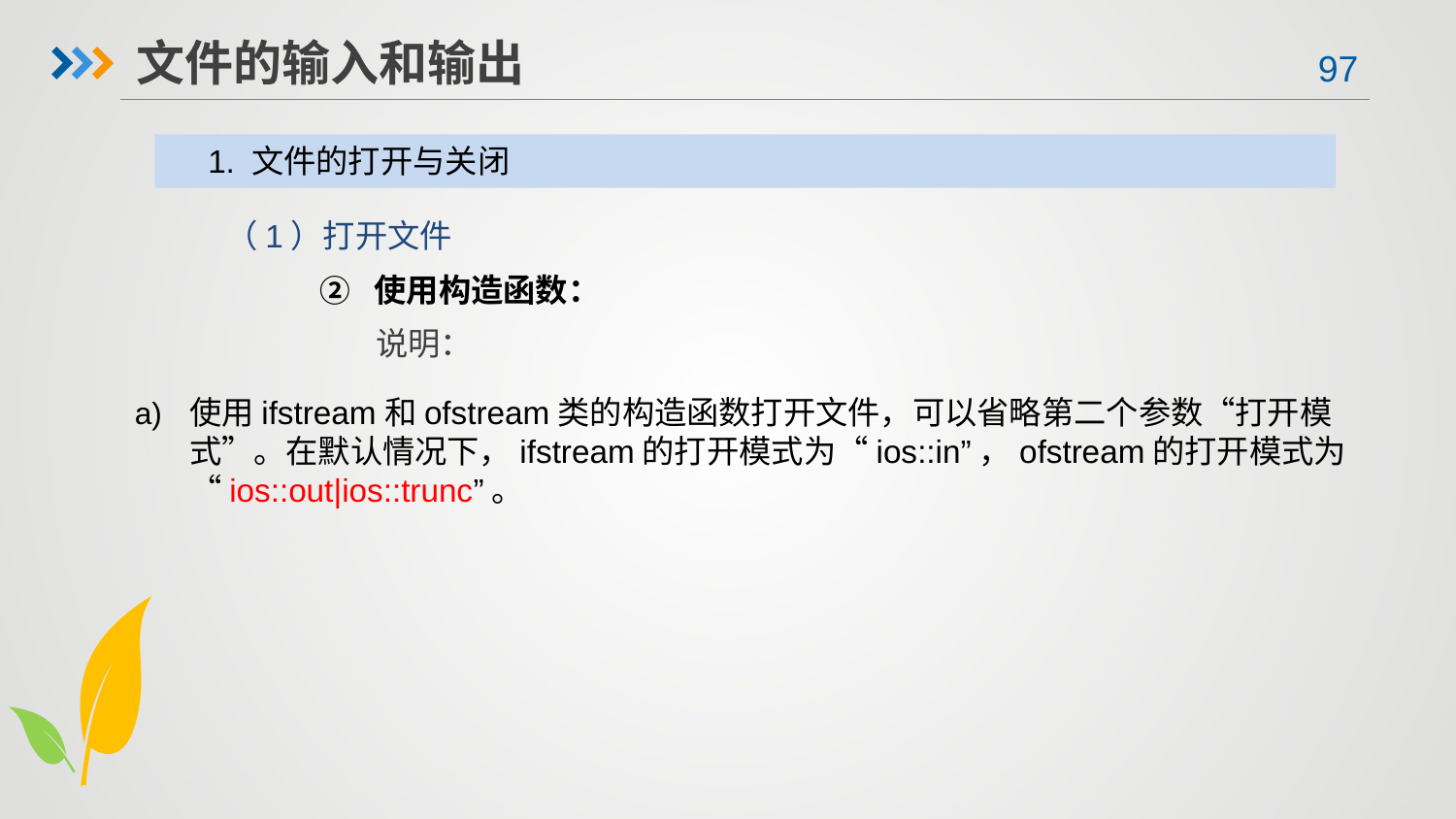

文件的输入和输出

1. 文件的打开与关闭
（1）打开文件
使用构造函数：
说明：
使用ifstream和ofstream类的构造函数打开文件，可以省略第二个参数“打开模式”。在默认情况下，ifstream的打开模式为“ios::in”，ofstream的打开模式为“ios::out|ios::trunc”。